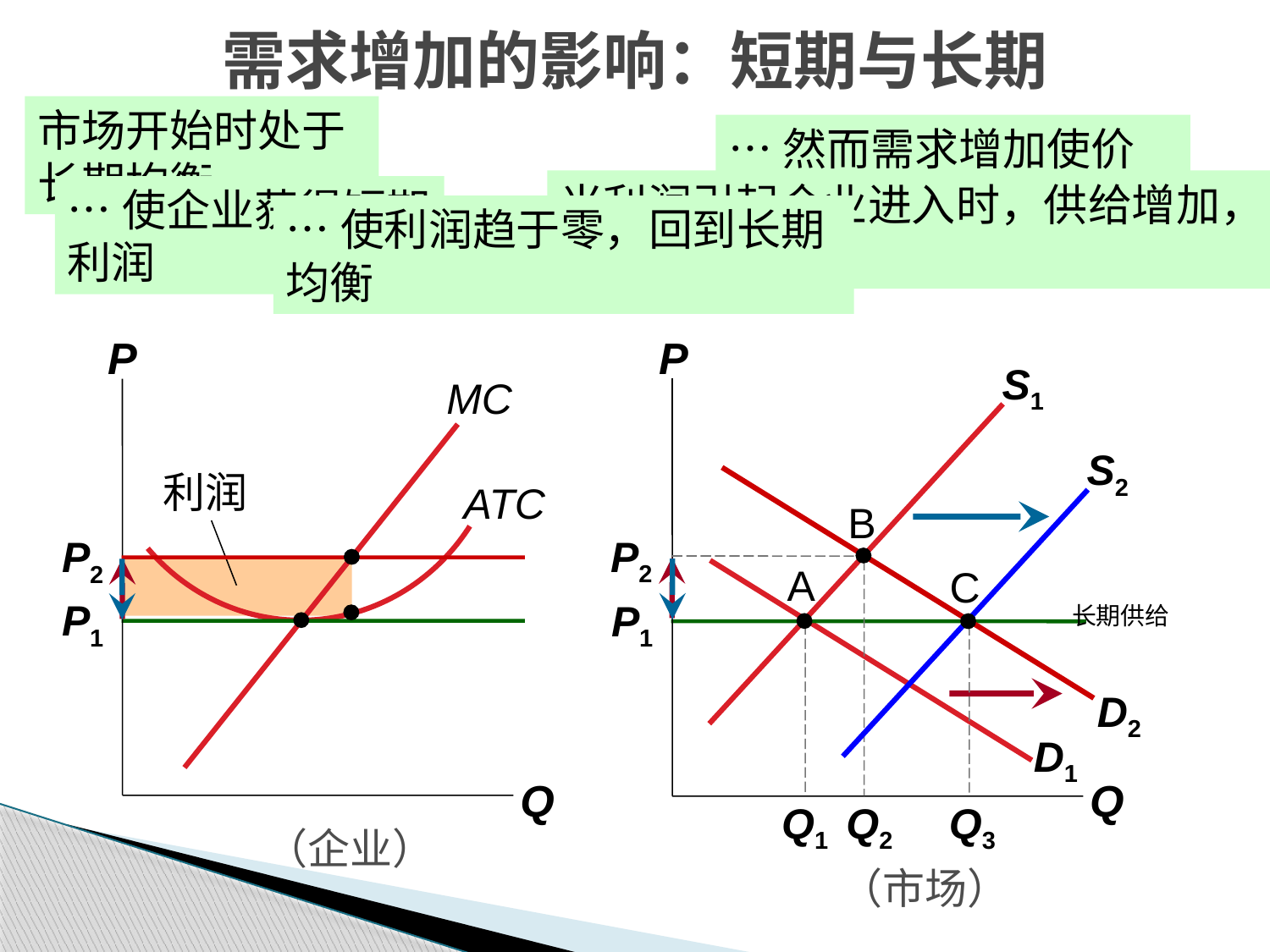

需求增加的影响：短期与长期
市场开始时处于长期均衡…
…然而需求增加使价格上升…
当利润引起企业进入时，供给增加，价格下降…
…使企业获得短期利润
…使利润趋于零，回到长期均衡
P

Q
（市场）
P

Q
（企业）
S1

MC

ATC
S2

利润

D2
B

P2

P2

Q2

A

D1
C
长期供给
P1

P1

Q1

Q3